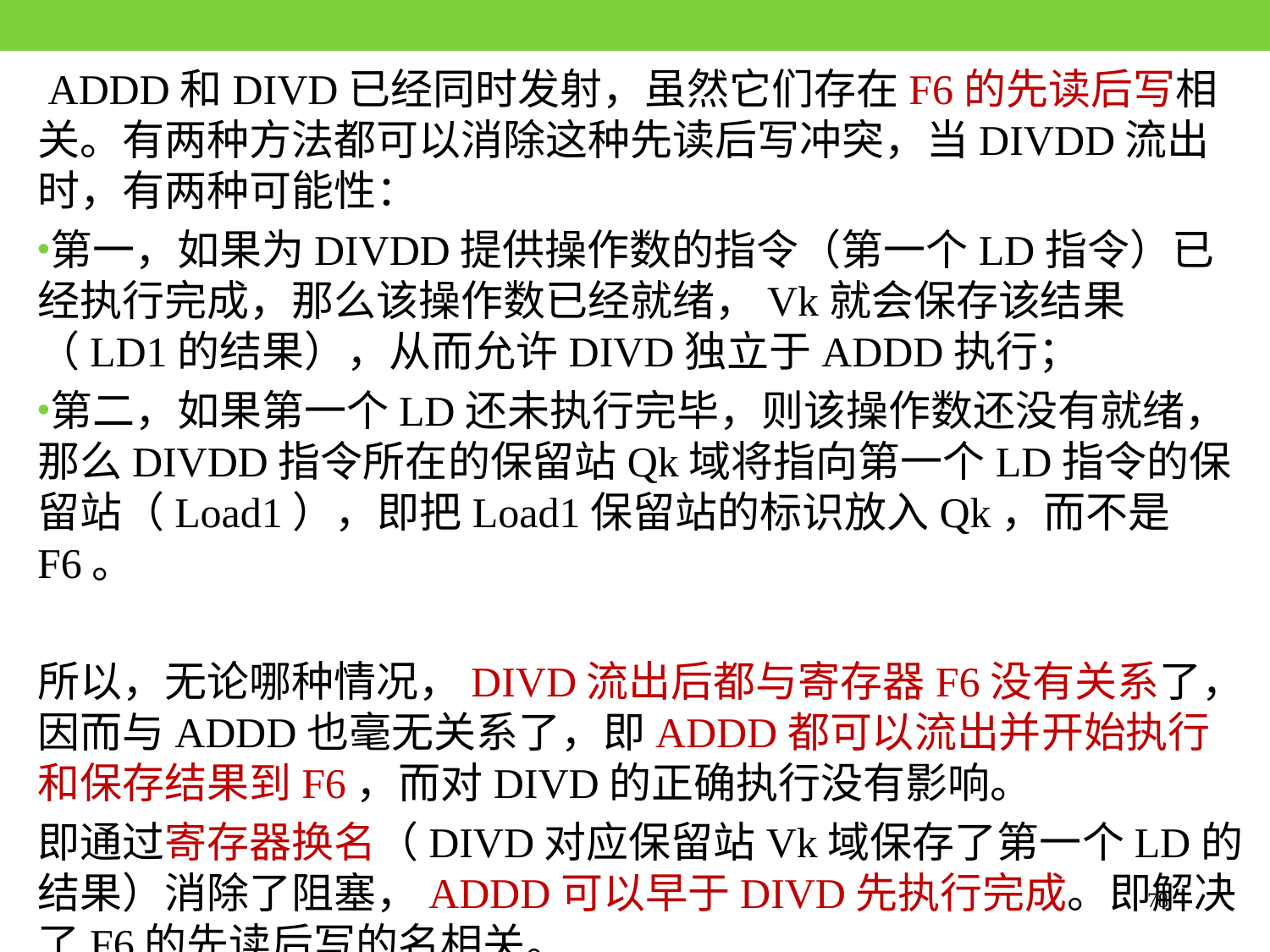

ADDD和DIVD已经同时发射，虽然它们存在F6的先读后写相关。有两种方法都可以消除这种先读后写冲突，当DIVDD流出时，有两种可能性：
第一，如果为DIVDD提供操作数的指令（第一个LD指令）已经执行完成，那么该操作数已经就绪，Vk就会保存该结果（LD1的结果），从而允许DIVD独立于ADDD执行；
第二，如果第一个LD还未执行完毕，则该操作数还没有就绪，那么DIVDD指令所在的保留站Qk域将指向第一个LD指令的保留站（Load1），即把Load1保留站的标识放入Qk，而不是F6。

所以，无论哪种情况，DIVD流出后都与寄存器F6没有关系了，因而与ADDD也毫无关系了，即ADDD都可以流出并开始执行和保存结果到F6，而对DIVD的正确执行没有影响。
即通过寄存器换名（DIVD对应保留站Vk域保存了第一个LD的结果）消除了阻塞，ADDD可以早于DIVD先执行完成。即解决了F6的先读后写的名相关。
78